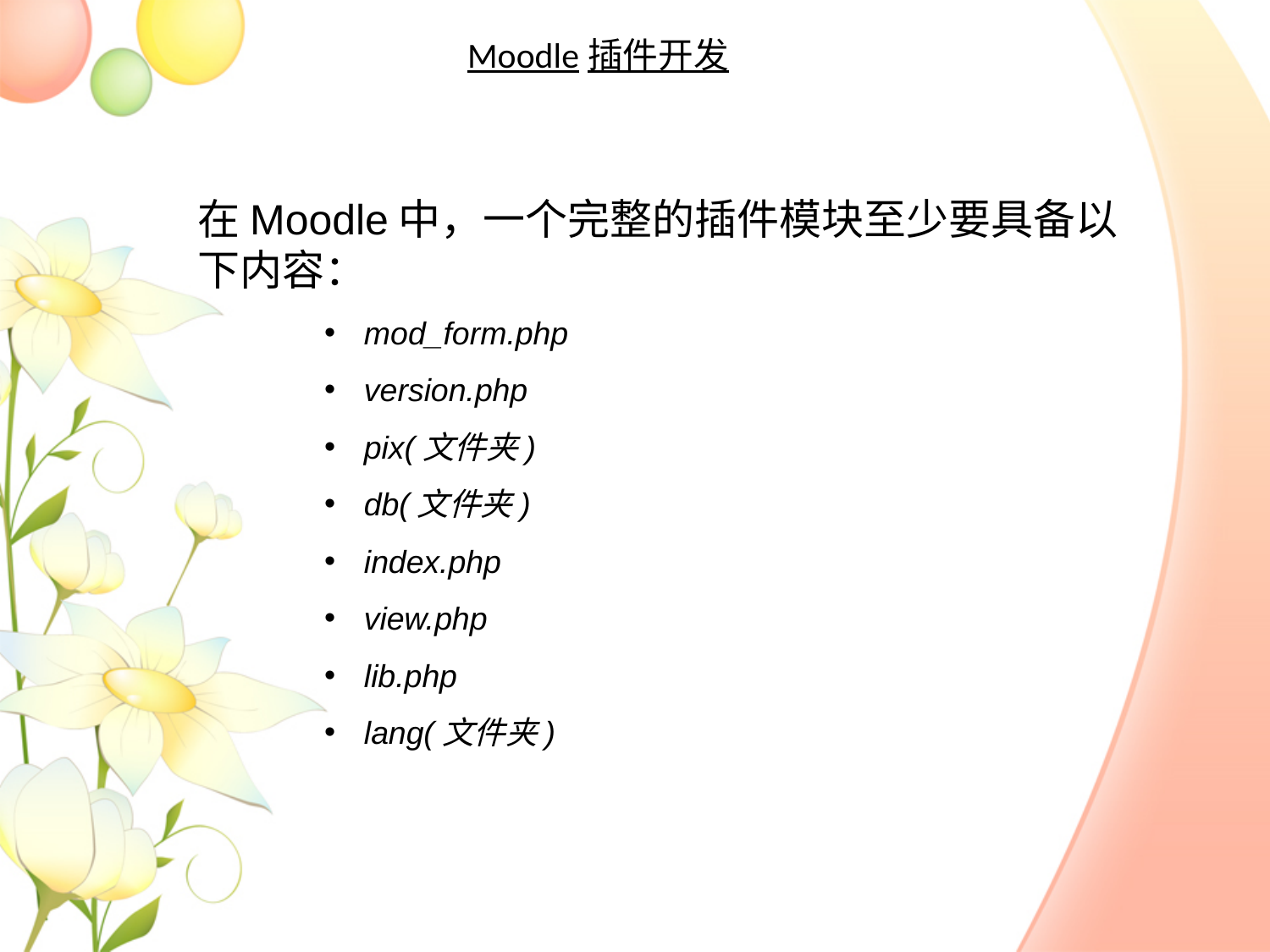

Moodle插件开发
在Moodle中，一个完整的插件模块至少要具备以下内容：
mod_form.php
version.php
pix(文件夹)
db(文件夹)
index.php
view.php
lib.php
lang(文件夹)